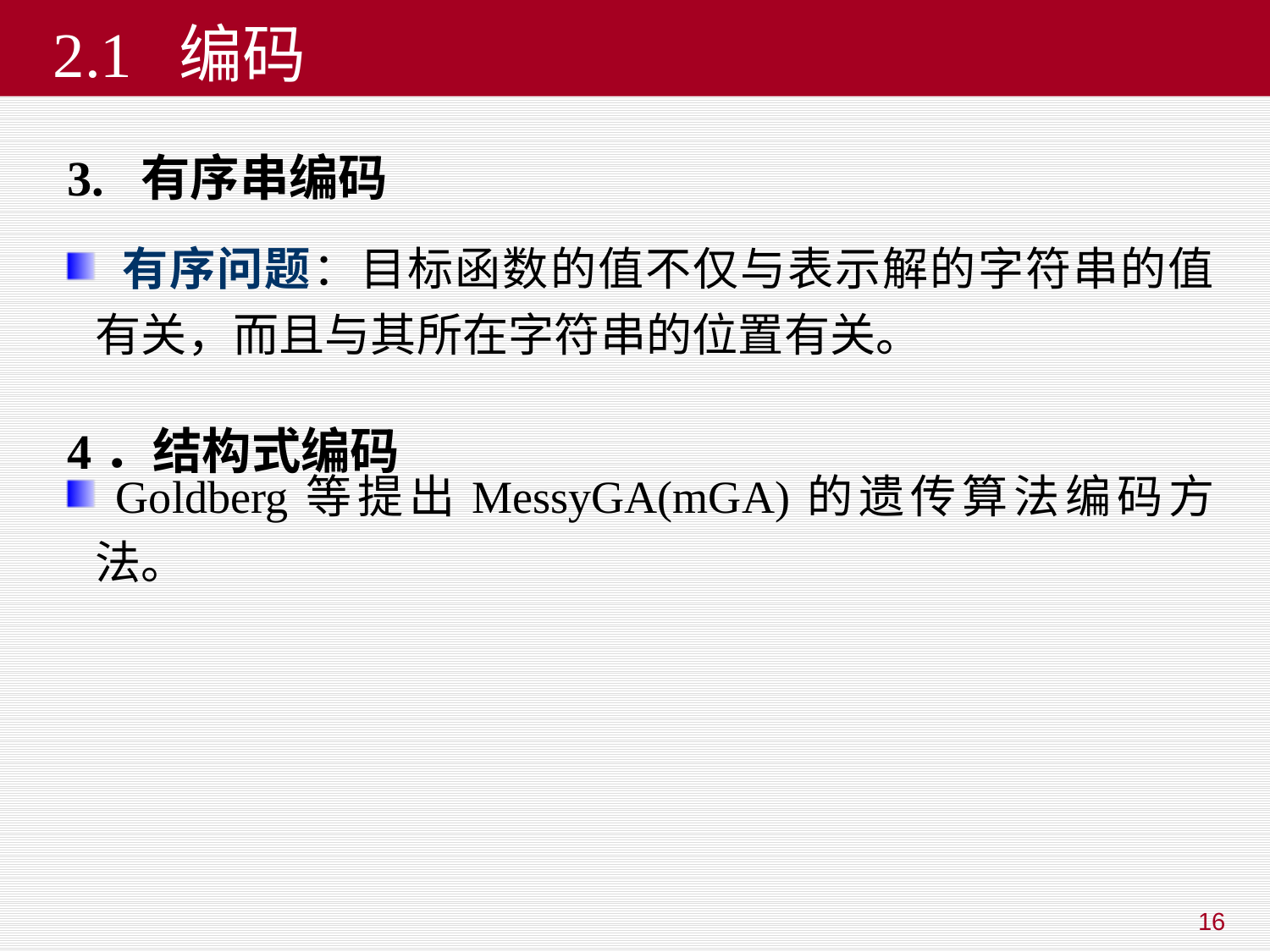

# 2.1  编码
3.  有序串编码
 有序问题：目标函数的值不仅与表示解的字符串的值有关，而且与其所在字符串的位置有关。
 4．结构式编码
 Goldberg等提出MessyGA(mGA)的遗传算法编码方法。
16